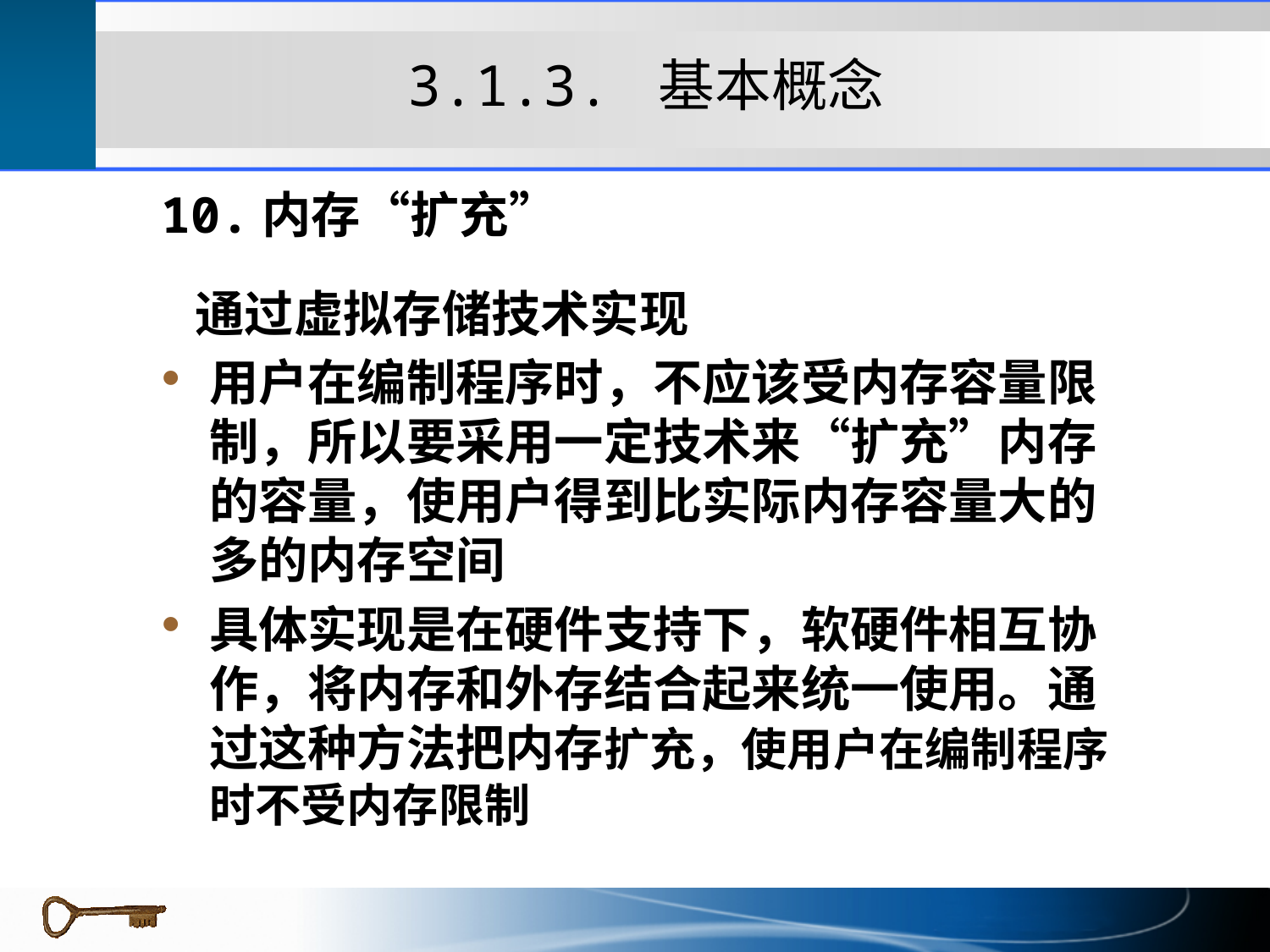

3.1.3. 基本概念
10.内存“扩充”
  通过虚拟存储技术实现
用户在编制程序时，不应该受内存容量限制，所以要采用一定技术来“扩充”内存的容量，使用户得到比实际内存容量大的多的内存空间
具体实现是在硬件支持下，软硬件相互协作，将内存和外存结合起来统一使用。通过这种方法把内存扩充，使用户在编制程序时不受内存限制